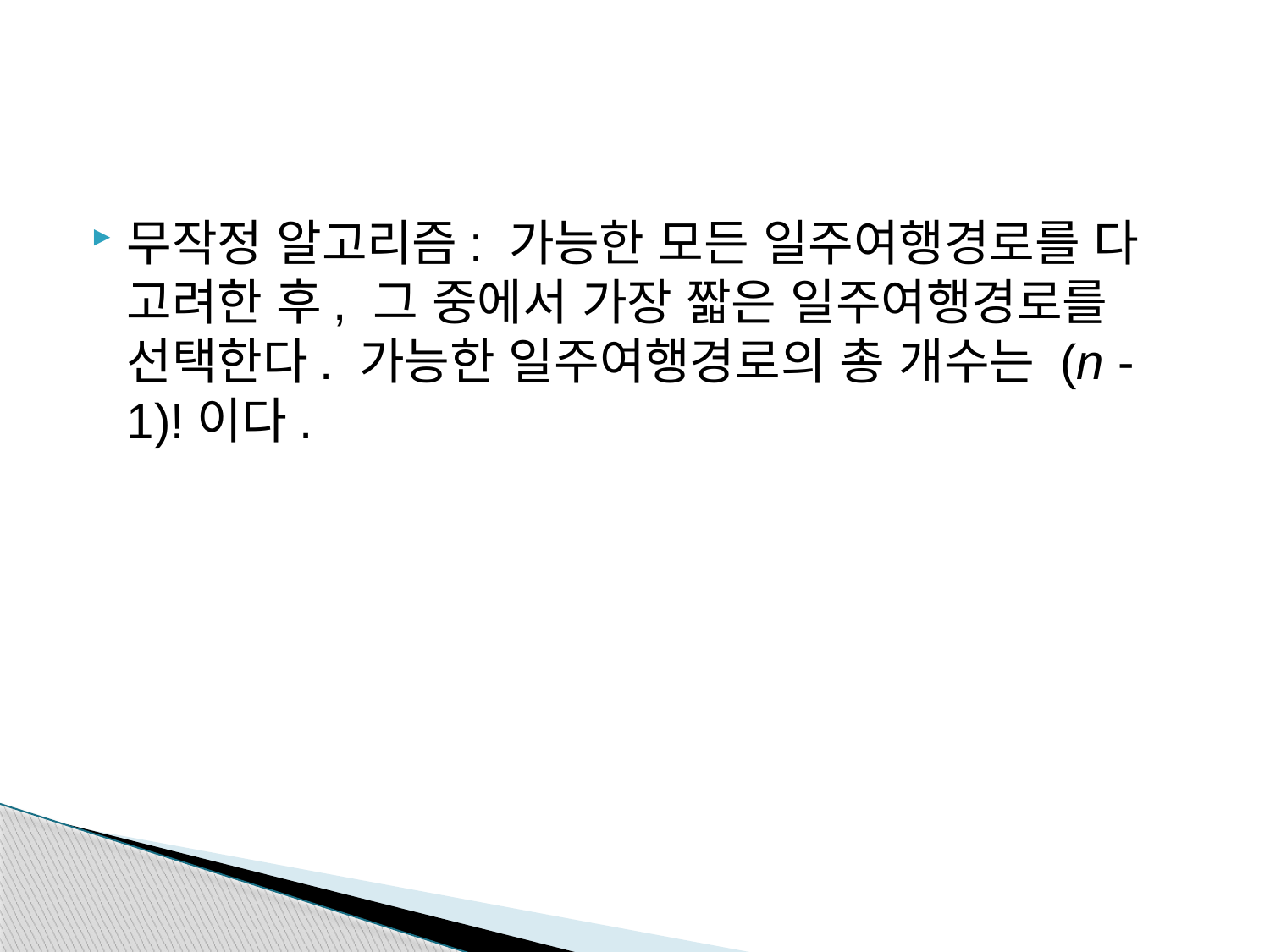

#
무작정 알고리즘: 가능한 모든 일주여행경로를 다 고려한 후, 그 중에서 가장 짧은 일주여행경로를 선택한다. 가능한 일주여행경로의 총 개수는 (n - 1)!이다.